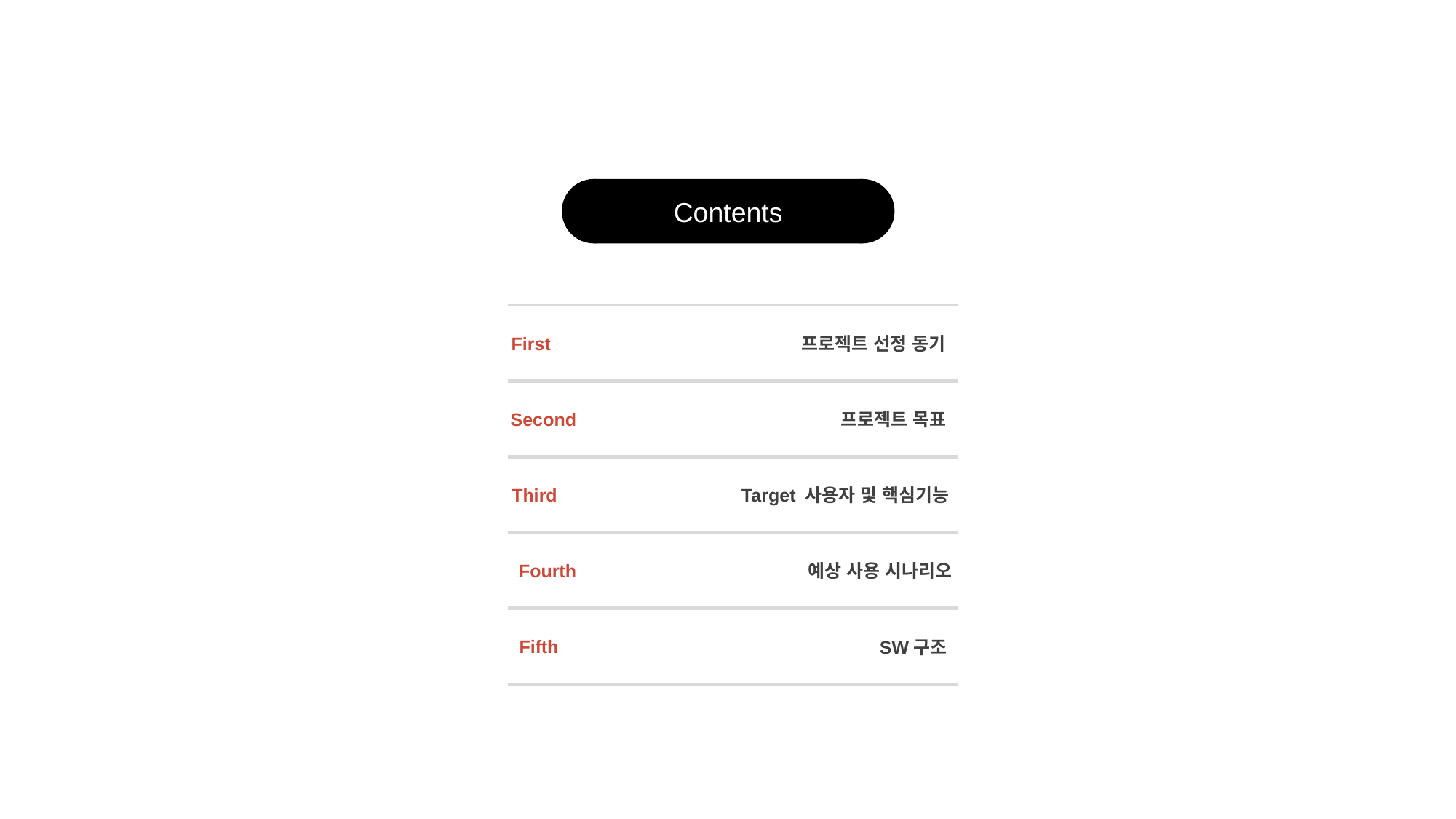

Contents

First
프로젝트 선정 동기
Second
프로젝트 목표
Third
Target 사용자 및 핵심기능
Fourth
예상 사용 시나리오
Fifth
SW구조